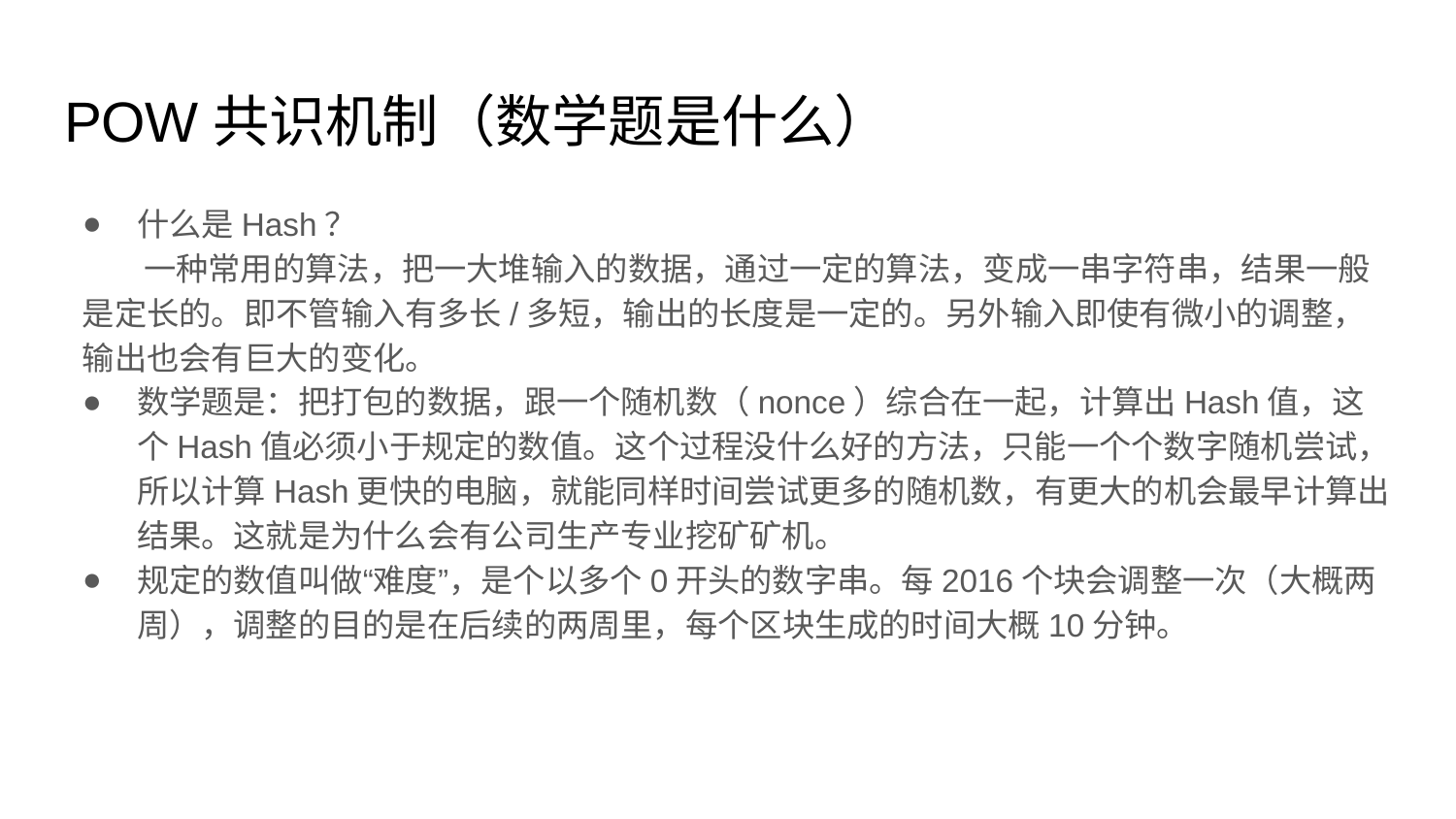

# POW共识机制（数学题是什么）
什么是Hash？
      一种常用的算法，把一大堆输入的数据，通过一定的算法，变成一串字符串，结果一般是定长的。即不管输入有多长/多短，输出的长度是一定的。另外输入即使有微小的调整，输出也会有巨大的变化。
数学题是：把打包的数据，跟一个随机数（nonce）综合在一起，计算出Hash值，这个Hash值必须小于规定的数值。这个过程没什么好的方法，只能一个个数字随机尝试，所以计算Hash更快的电脑，就能同样时间尝试更多的随机数，有更大的机会最早计算出结果。这就是为什么会有公司生产专业挖矿矿机。
规定的数值叫做“难度”，是个以多个0开头的数字串。每2016个块会调整一次（大概两周），调整的目的是在后续的两周里，每个区块生成的时间大概10分钟。